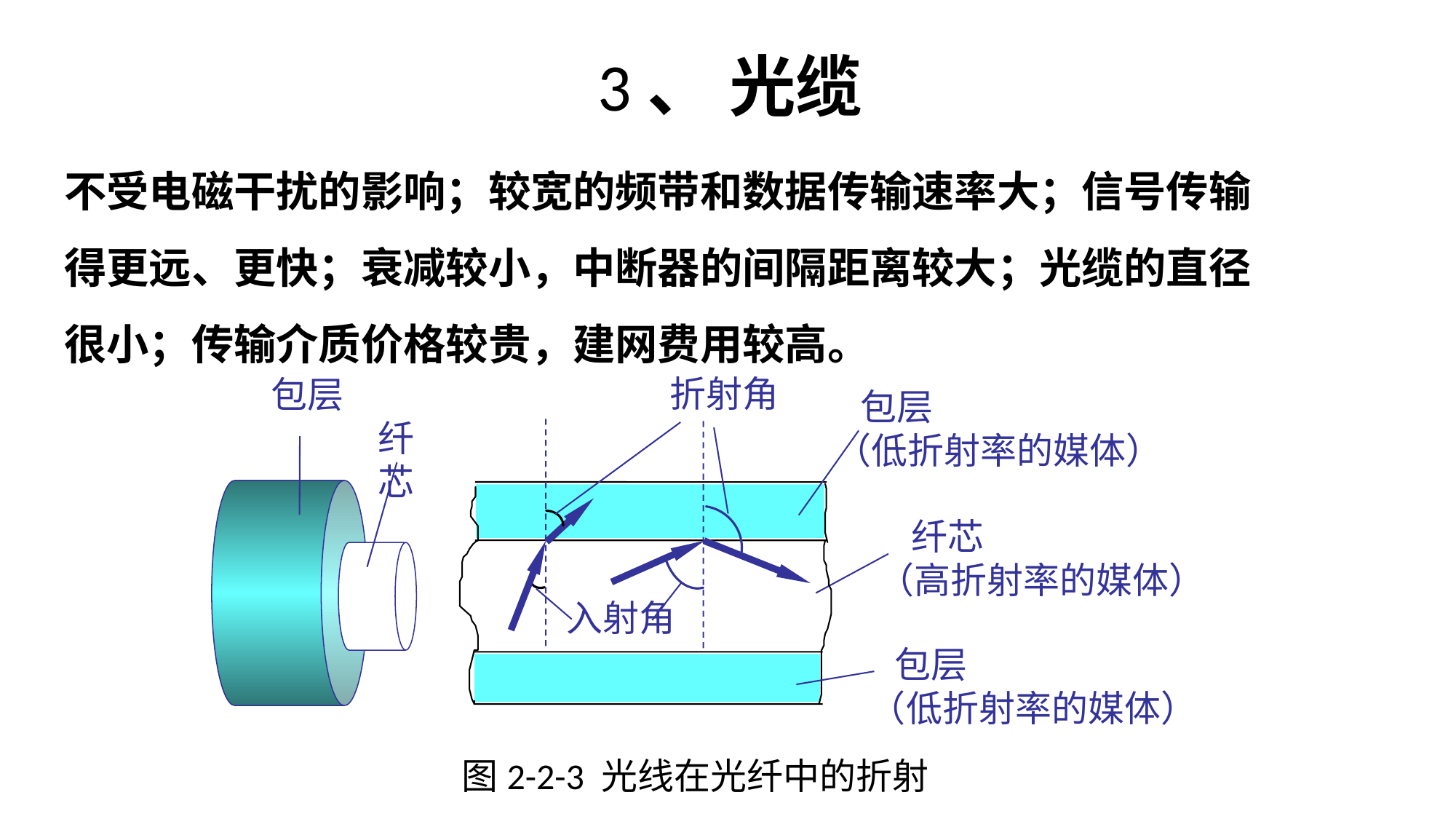

3、 光缆
不受电磁干扰的影响；较宽的频带和数据传输速率大；信号传输得更远、更快；衰减较小，中断器的间隔距离较大；光缆的直径很小；传输介质价格较贵，建网费用较高。
折射角
包层
  包层
（低折射率的媒体）
纤芯

   纤芯
（高折射率的媒体）

入射角
  包层
（低折射率的媒体）

# 图2-2-3 光线在光纤中的折射